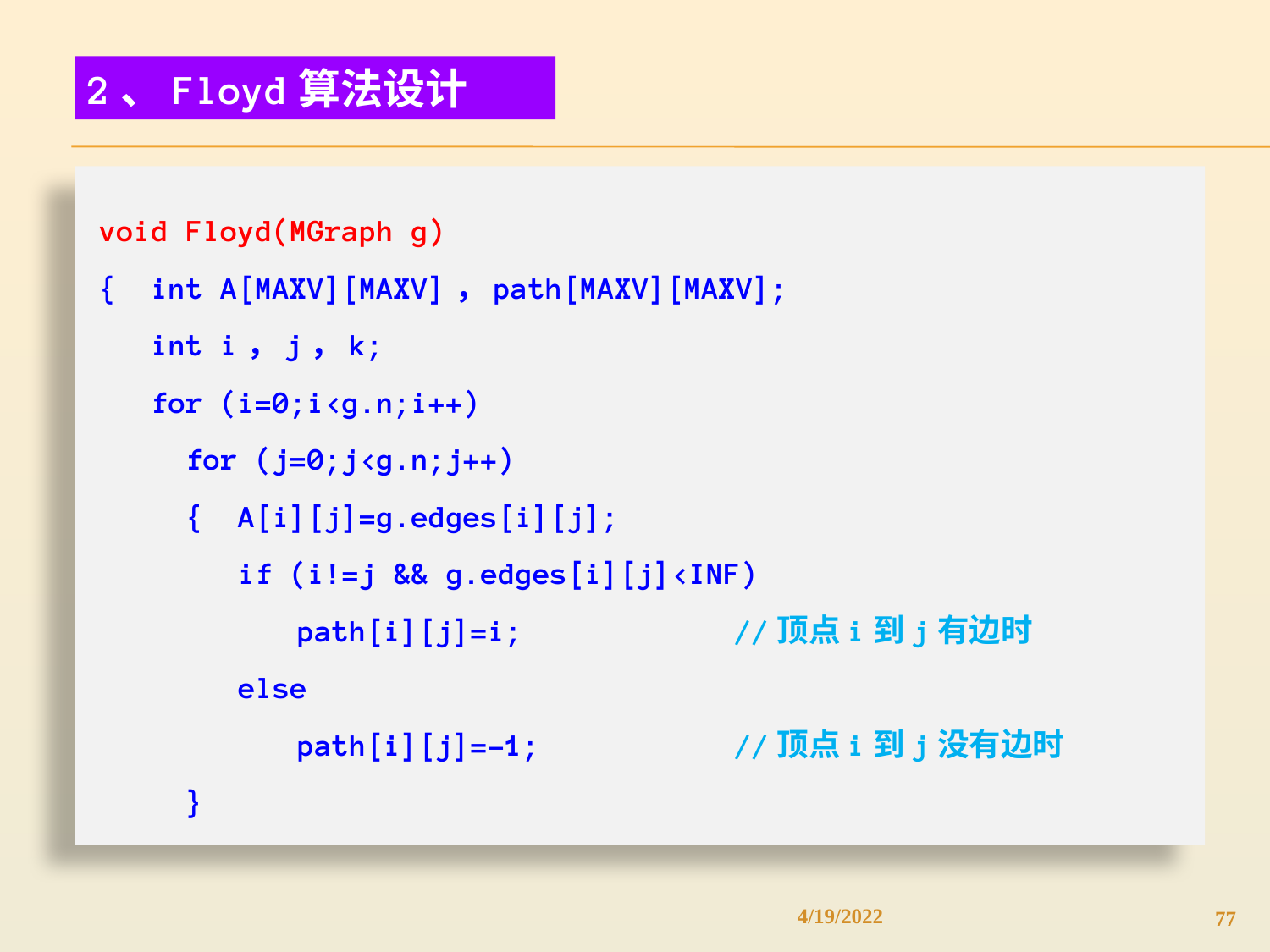

2、Floyd算法设计
void Floyd(MGraph g)
{  int A[MAXV][MAXV]，path[MAXV][MAXV];
   int i，j，k;
   for (i=0;i<g.n;i++)
     for (j=0;j<g.n;j++)
     {  A[i][j]=g.edges[i][j];
        if (i!=j && g.edges[i][j]<INF)
　　　　　　path[i][j]=i;		//顶点i到j有边时
        else
　　　　　　path[i][j]=-1;		//顶点i到j没有边时
     }
4/19/2022
77